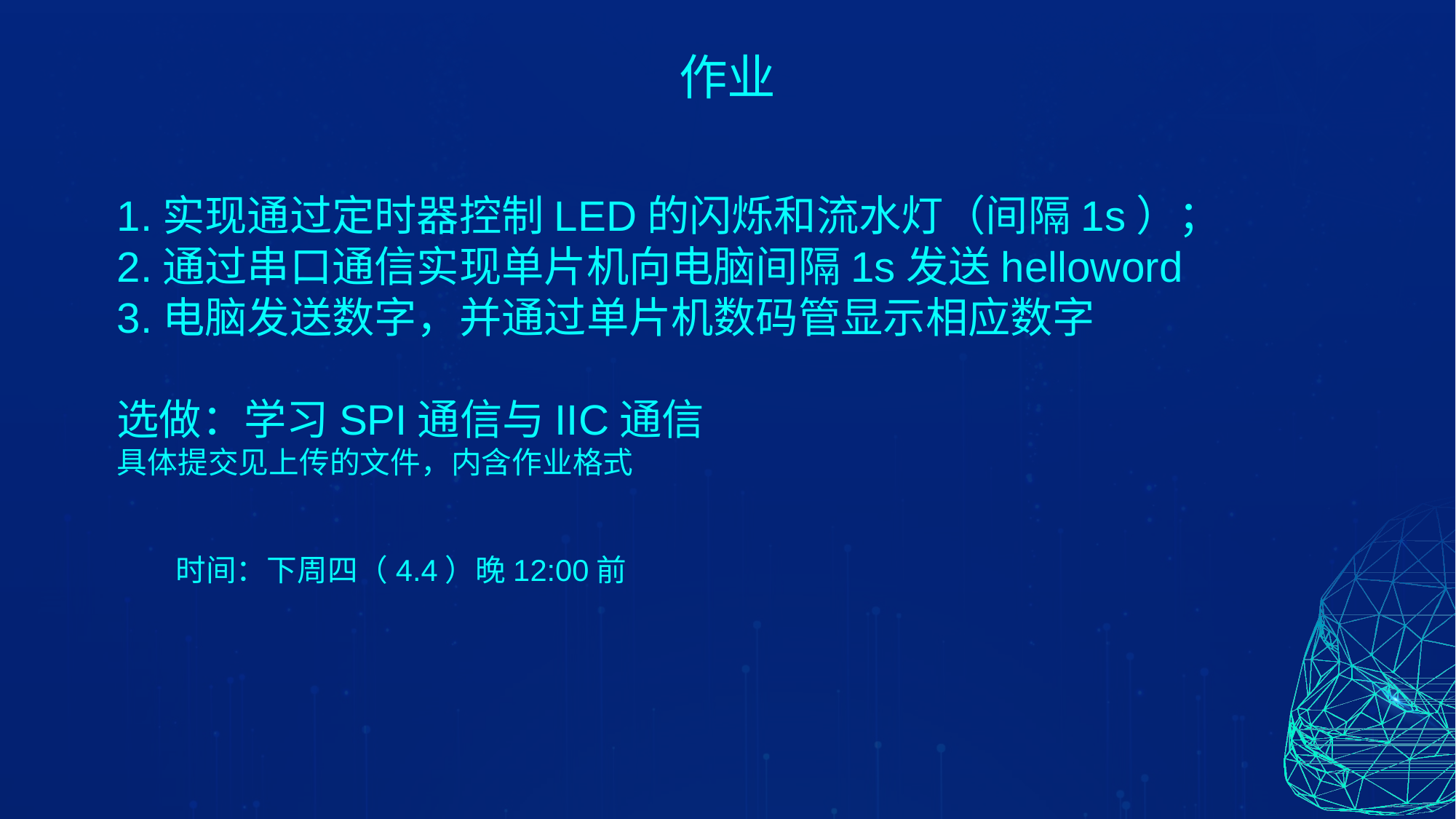

作业
1.实现通过定时器控制LED的闪烁和流水灯（间隔1s）；
2.通过串口通信实现单片机向电脑间隔1s发送helloword
3.电脑发送数字，并通过单片机数码管显示相应数字

选做：学习SPI通信与IIC通信
具体提交见上传的文件，内含作业格式

时间：下周四（4.4）晚12:00前